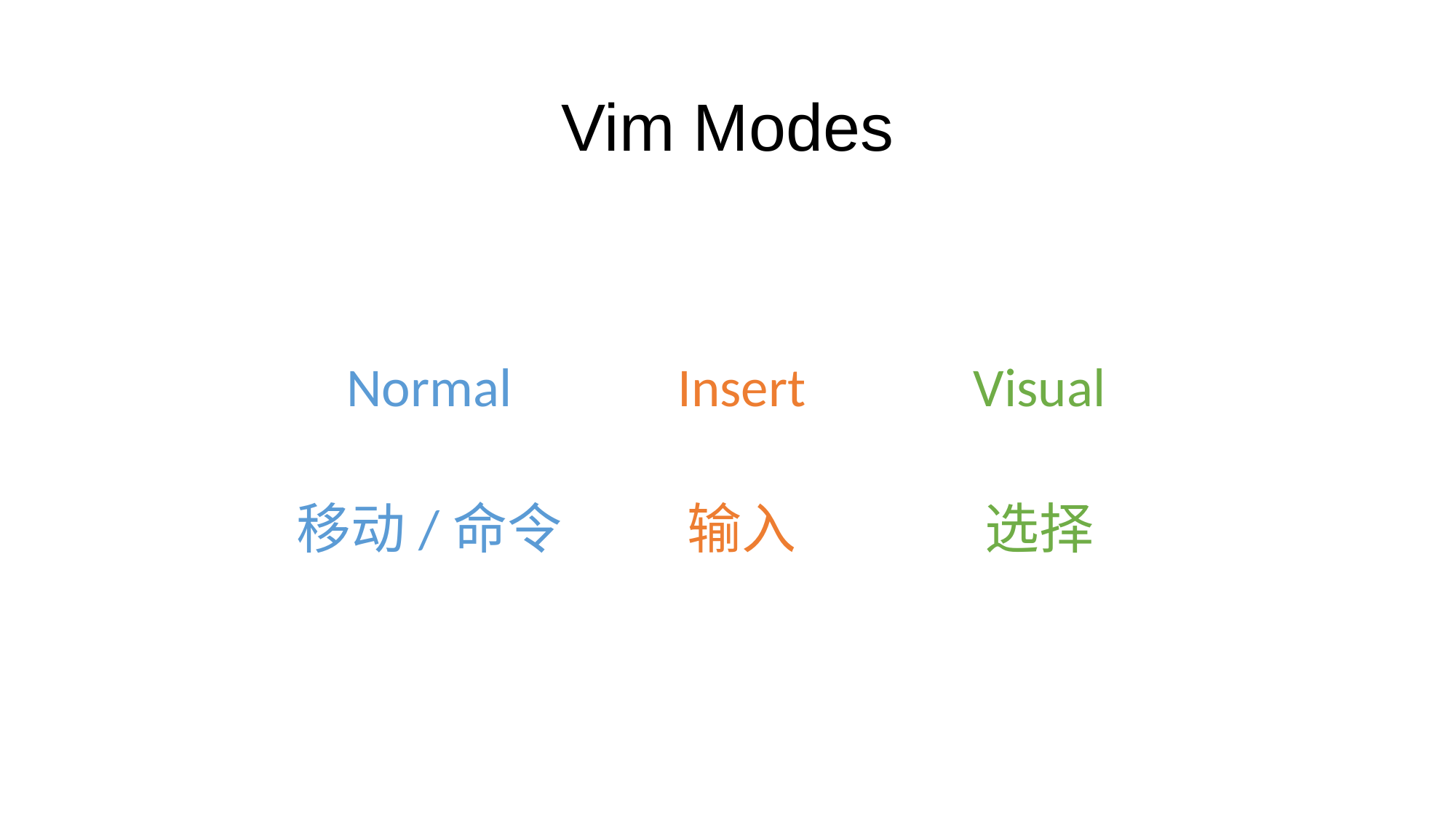

Vim Modes
Normal
Insert
Visual
移动/命令
输入
选择